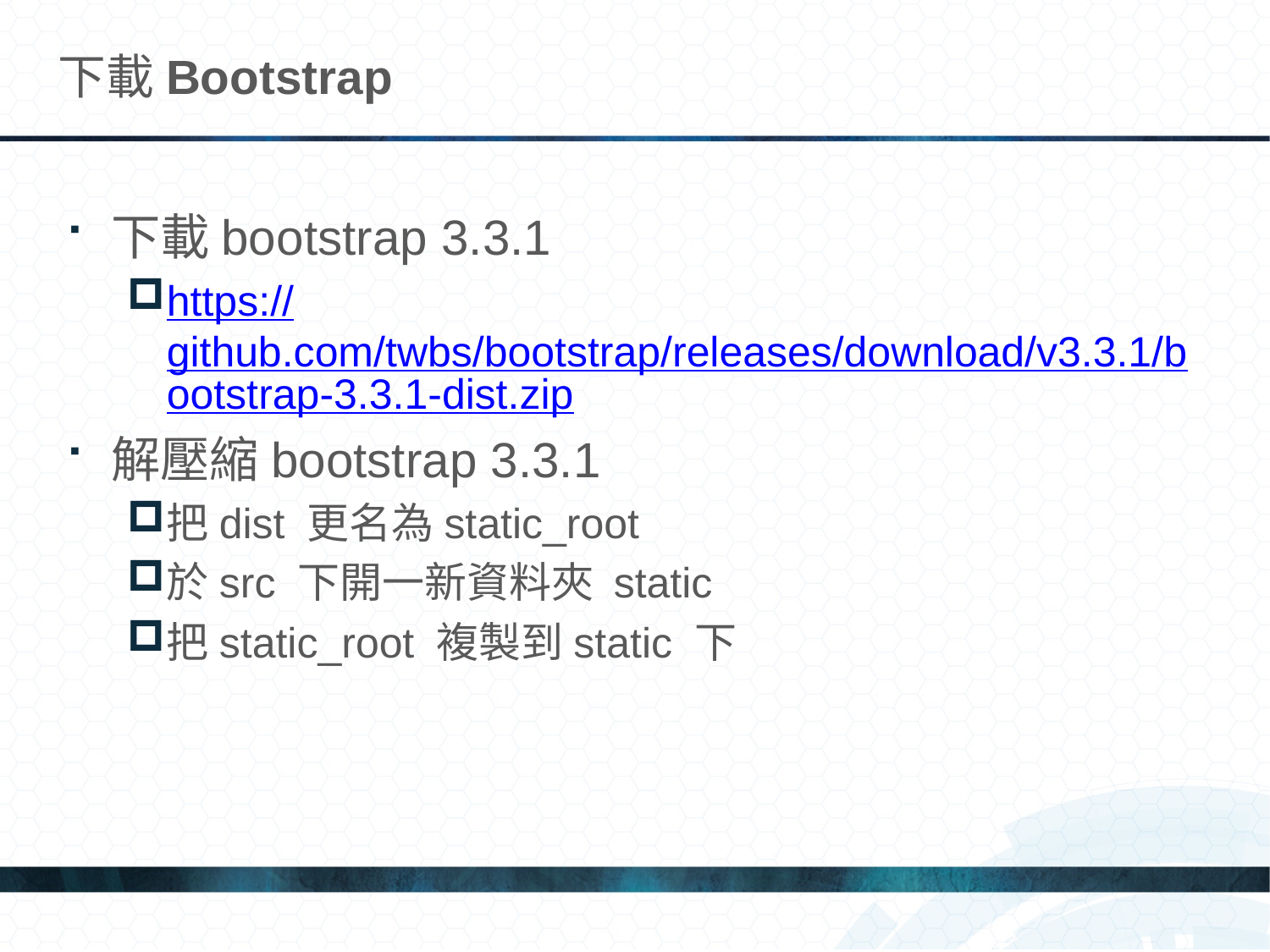

# 下載Bootstrap
下載bootstrap 3.3.1
https://github.com/twbs/bootstrap/releases/download/v3.3.1/bootstrap-3.3.1-dist.zip
解壓縮bootstrap 3.3.1
把dist 更名為static_root
於src 下開一新資料夾 static
把static_root 複製到static 下